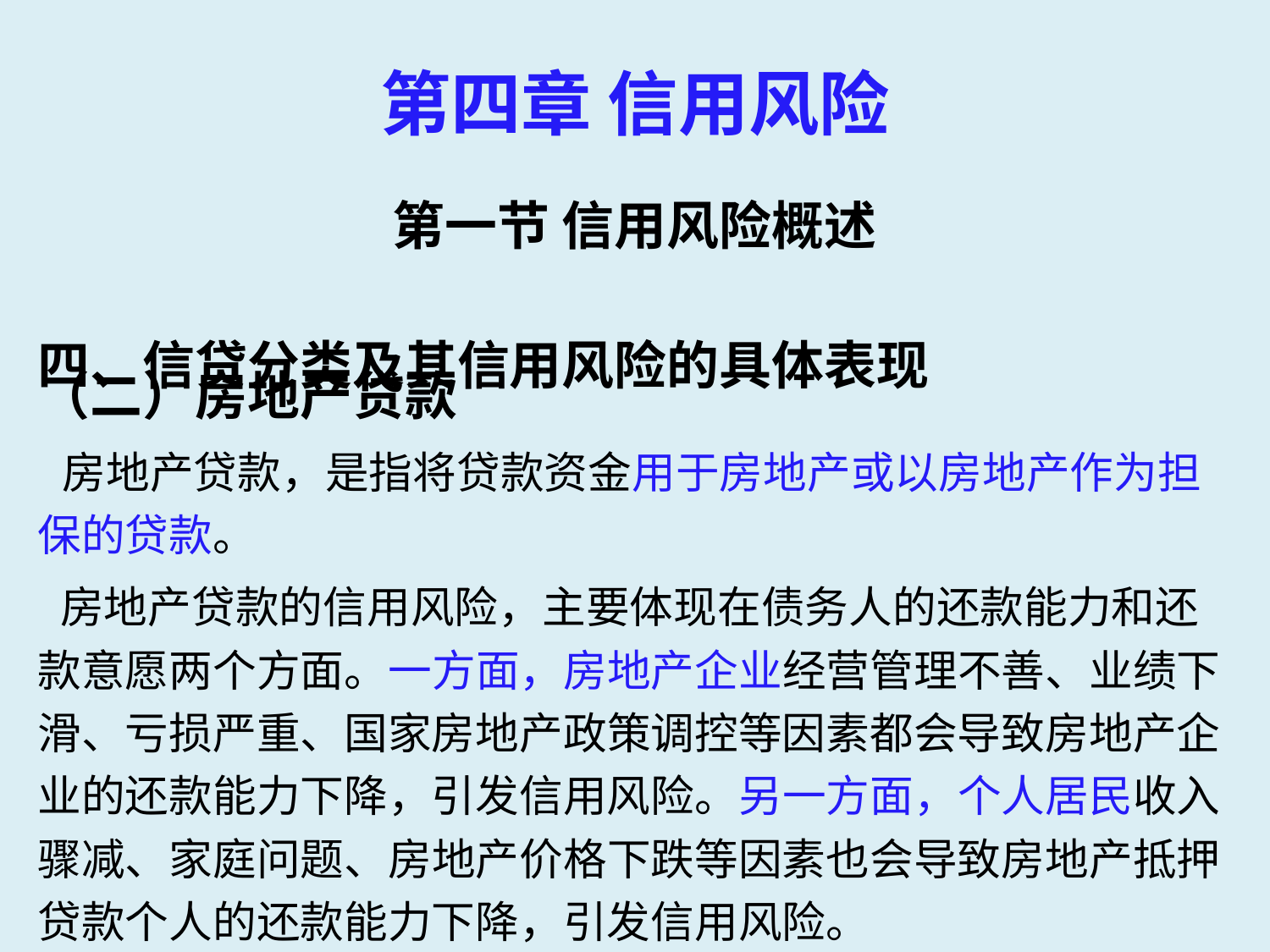

# 第四章 信用风险
第一节 信用风险概述

四、信贷分类及其信用风险的具体表现
（二）房地产贷款
       房地产贷款，是指将贷款资金用于房地产或以房地产作为担保的贷款。
  房地产贷款的信用风险，主要体现在债务人的还款能力和还款意愿两个方面。一方面，房地产企业经营管理不善、业绩下滑、亏损严重、国家房地产政策调控等因素都会导致房地产企业的还款能力下降，引发信用风险。另一方面，个人居民收入骤减、家庭问题、房地产价格下跌等因素也会导致房地产抵押贷款个人的还款能力下降，引发信用风险。